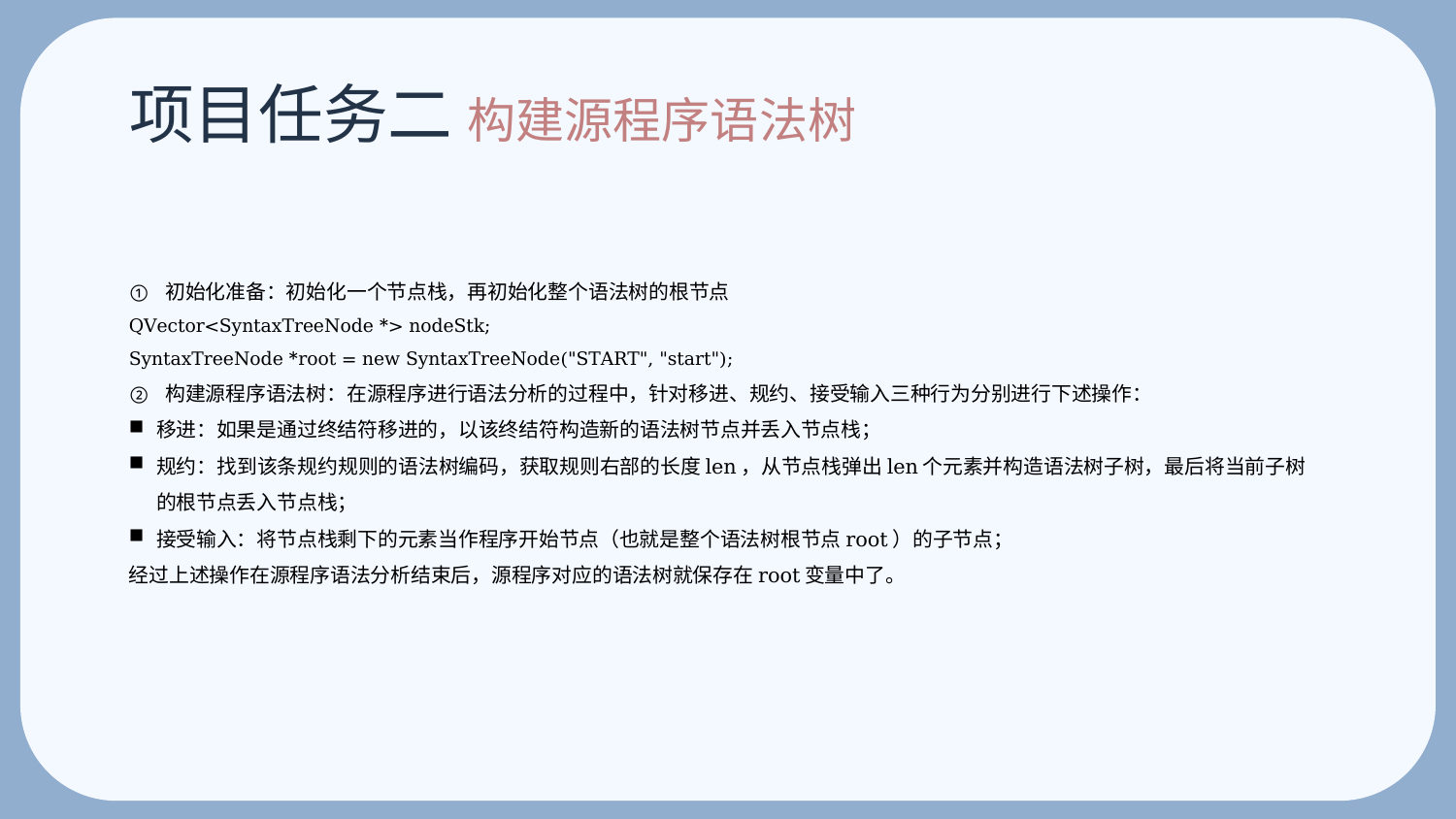

# 项目任务二 构建源程序语法树
初始化准备：初始化一个节点栈，再初始化整个语法树的根节点
QVector<SyntaxTreeNode *> nodeStk;
SyntaxTreeNode *root = new SyntaxTreeNode("START", "start");
构建源程序语法树：在源程序进行语法分析的过程中，针对移进、规约、接受输入三种行为分别进行下述操作：
移进：如果是通过终结符移进的，以该终结符构造新的语法树节点并丢入节点栈；
规约：找到该条规约规则的语法树编码，获取规则右部的长度len，从节点栈弹出len个元素并构造语法树子树，最后将当前子树的根节点丢入节点栈；
接受输入：将节点栈剩下的元素当作程序开始节点（也就是整个语法树根节点root）的子节点；
经过上述操作在源程序语法分析结束后，源程序对应的语法树就保存在root变量中了。